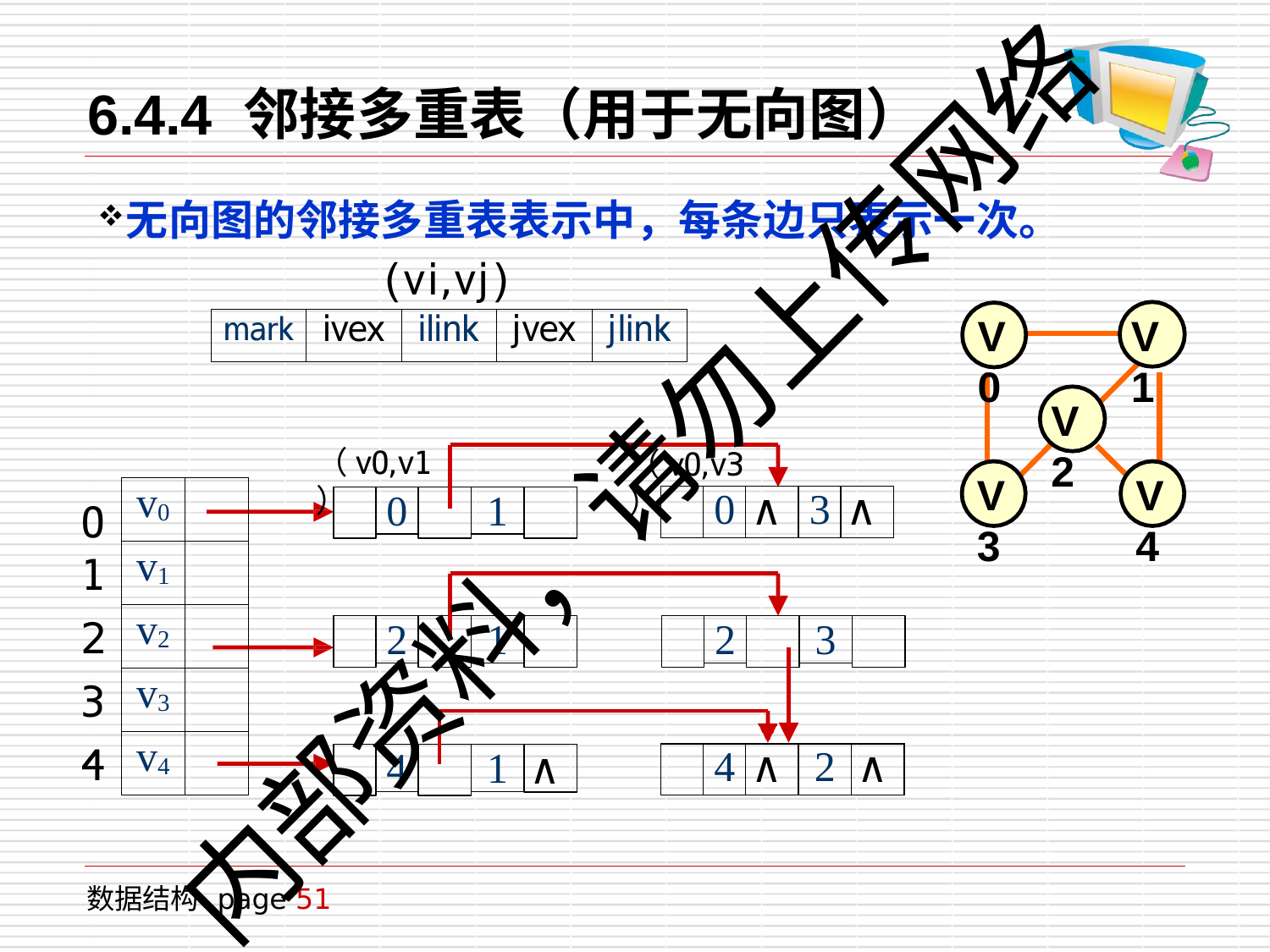

# 6.4.4	邻接多重表（用于无向图）

无向图的邻接多重表表示中，每条边只表示一次。
(vi,vj)

V0
V1
| mark | ivex | ilink | jvex | jlink |
| --- | --- | --- | --- | --- |

V2
内部资料，请勿上传网络

（v0,v1）
（v0,v3）

V3
V4
| v0 |  |
| --- | --- |
| v1 |  |
| v2 |  |
| v3 |  |
| v4 |  |
|  | 0 | ∧ | 3 | ∧ |
| --- | --- | --- | --- | --- |

0

1

0
1
2
3
4

2

1

2

3

|  | 4 | ∧ | 2 | ∧ |
| --- | --- | --- | --- | --- |

4

1
∧

数据结构 page 51